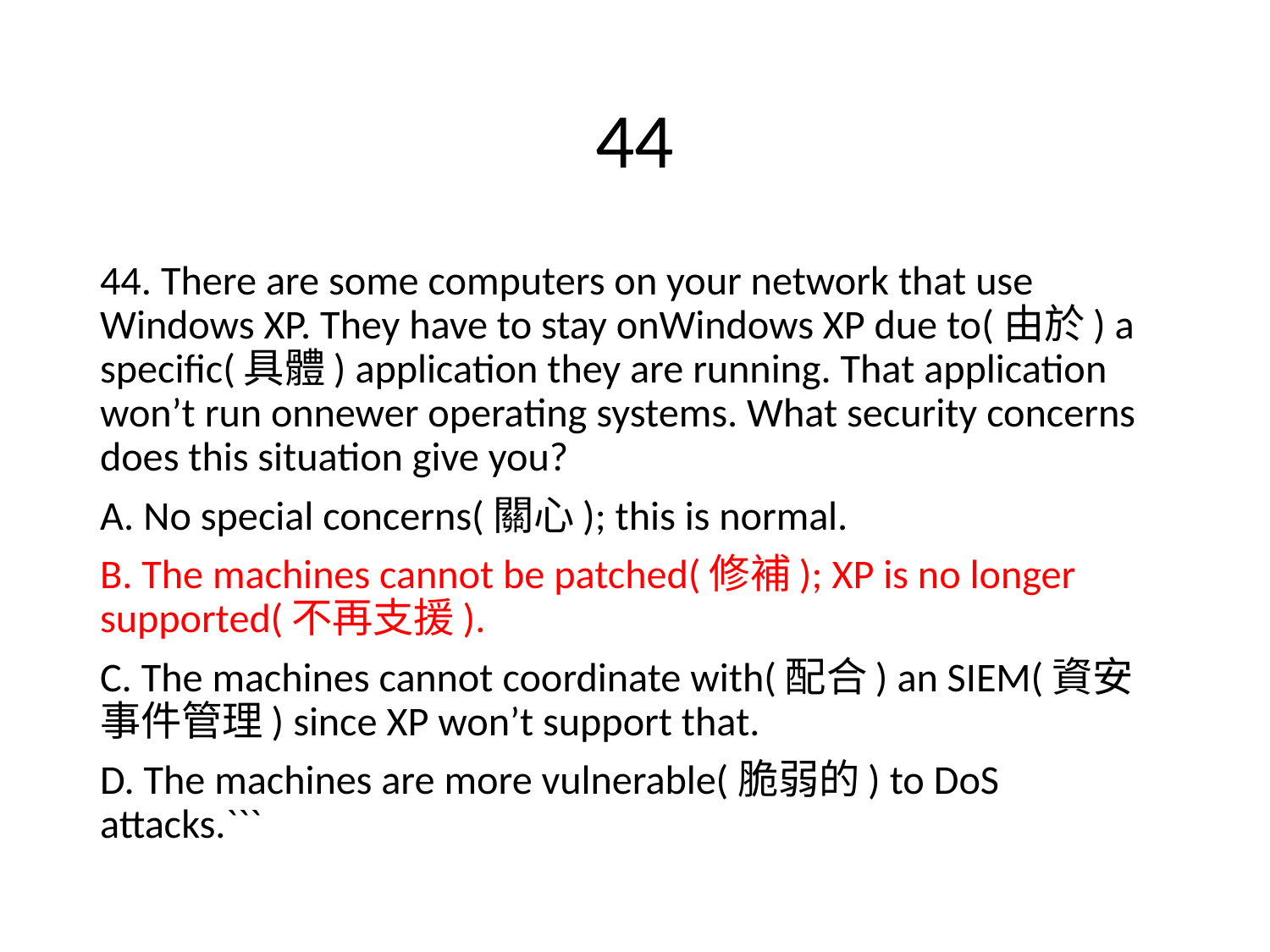

# 44
44. There are some computers on your network that use Windows XP. They have to stay onWindows XP due to(由於) a specific(具體) application they are running. That application won’t run onnewer operating systems. What security concerns does this situation give you?
A. No special concerns(關心); this is normal.
B. The machines cannot be patched(修補); XP is no longer supported(不再支援).
C. The machines cannot coordinate with(配合) an SIEM(資安事件管理) since XP won’t support that.
D. The machines are more vulnerable(脆弱的) to DoS attacks.```